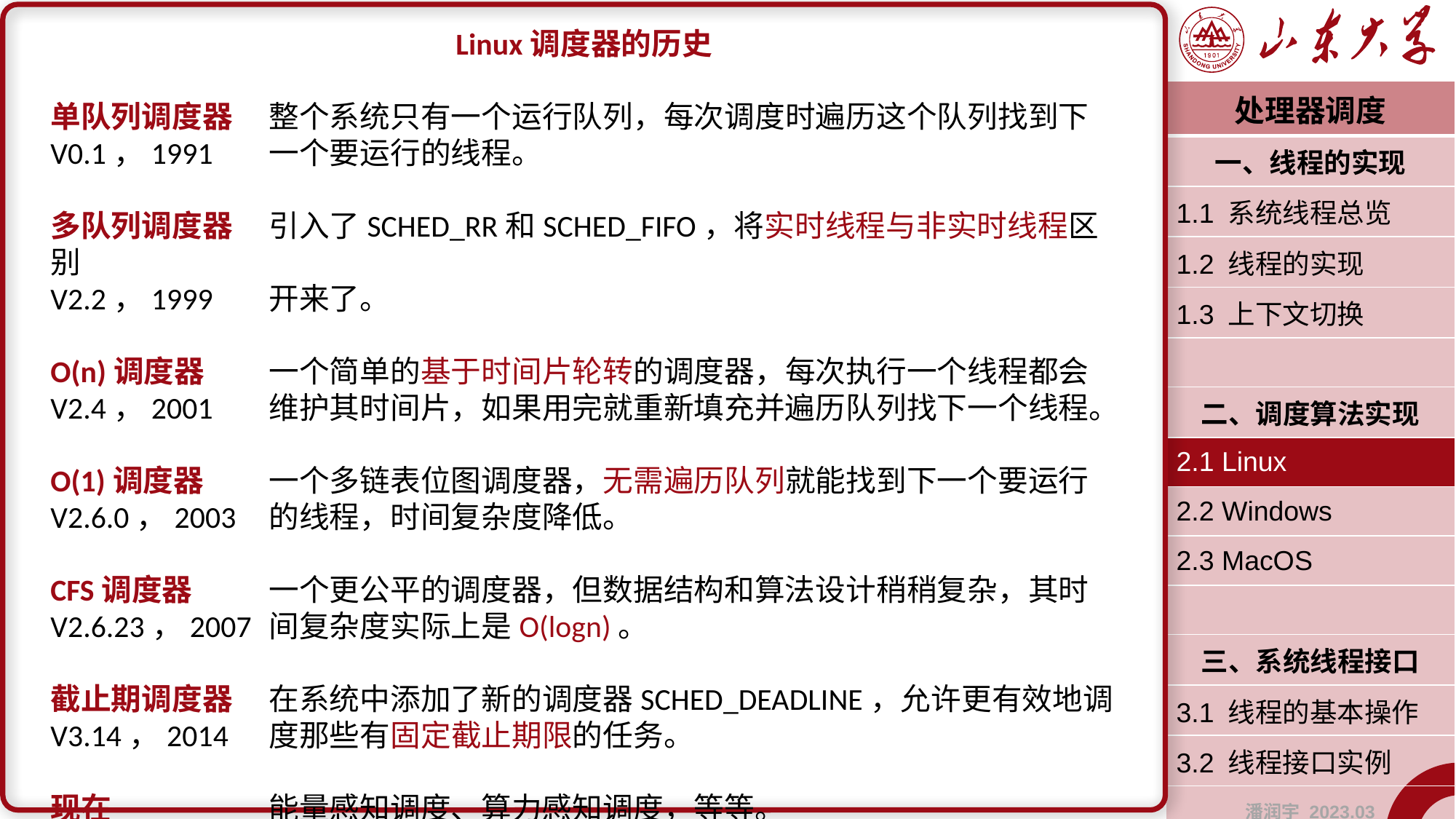

Linux调度器的历史

单队列调度器	整个系统只有一个运行队列，每次调度时遍历这个队列找到下
V0.1，1991	一个要运行的线程。

多队列调度器	引入了SCHED_RR和SCHED_FIFO，将实时线程与非实时线程区别
V2.2，1999	开来了。

O(n)调度器	一个简单的基于时间片轮转的调度器，每次执行一个线程都会
V2.4，2001	维护其时间片，如果用完就重新填充并遍历队列找下一个线程。

O(1)调度器	一个多链表位图调度器，无需遍历队列就能找到下一个要运行V2.6.0，2003	的线程，时间复杂度降低。

CFS调度器	一个更公平的调度器，但数据结构和算法设计稍稍复杂，其时
V2.6.23，2007	间复杂度实际上是O(logn)。

截止期调度器	在系统中添加了新的调度器SCHED_DEADLINE，允许更有效地调
V3.14，2014	度那些有固定截止期限的任务。

现在		能量感知调度、算力感知调度，等等。
| 处理器调度 |
| --- |
| 一、线程的实现 |
| 1.1 系统线程总览 |
| 1.2 线程的实现 |
| 1.3 上下文切换 |
|  |
| 二、调度算法实现 |
| 2.1 Linux |
| 2.2 Windows |
| 2.3 MacOS |
|  |
| 三、系统线程接口 |
| 3.1 线程的基本操作 |
| 3.2 线程接口实例 |
| 潘润宇 2023.03 |